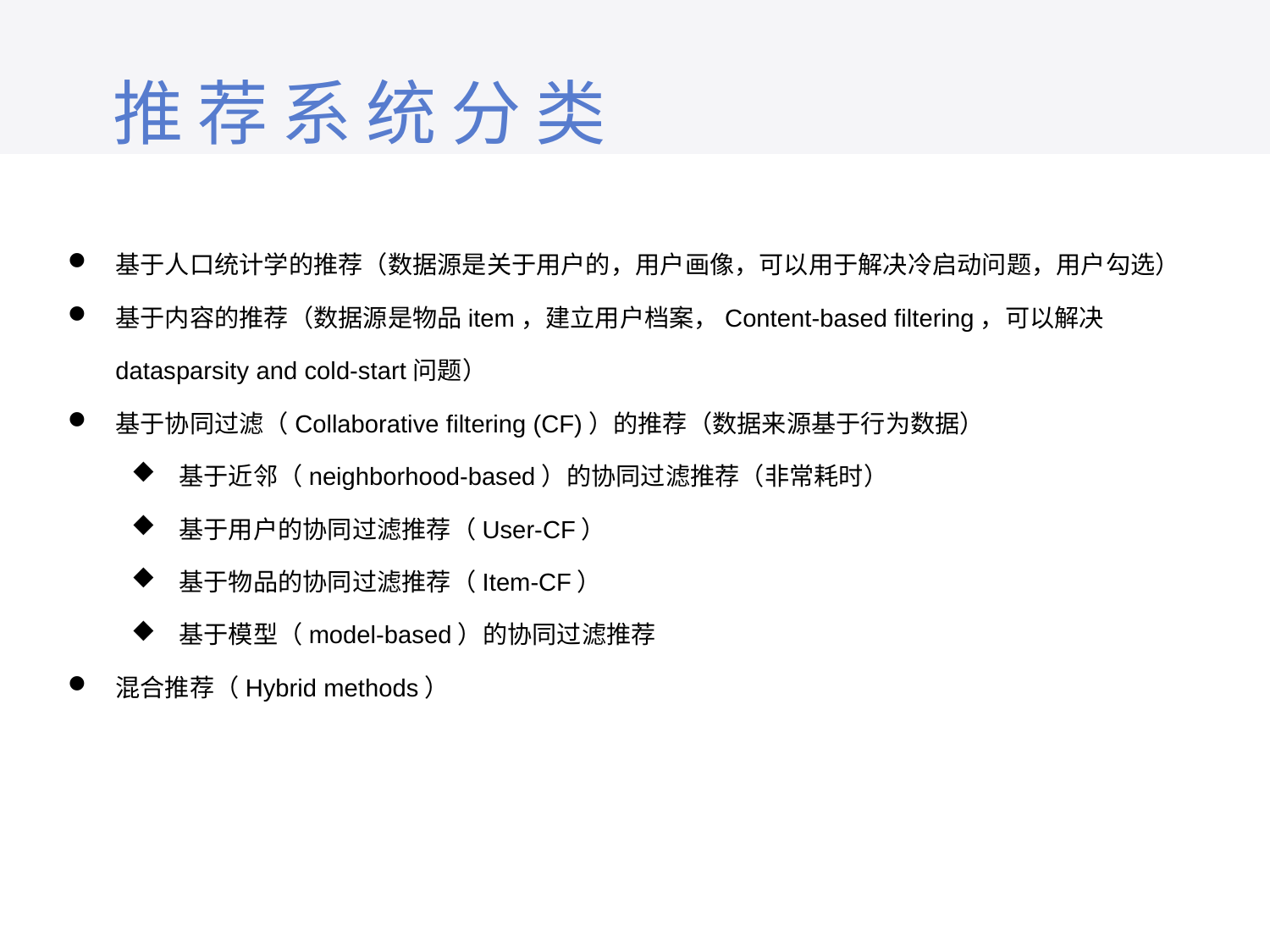

推荐系统分类
基于人口统计学的推荐（数据源是关于用户的，用户画像，可以用于解决冷启动问题，用户勾选）
基于内容的推荐（数据源是物品item，建立用户档案，Content-based filtering，可以解决 datasparsity and cold-start问题）
基于协同过滤（Collaborative filtering (CF)）的推荐（数据来源基于行为数据）
基于近邻（neighborhood-based）的协同过滤推荐（非常耗时）
基于用户的协同过滤推荐（User-CF）
基于物品的协同过滤推荐（Item-CF）
基于模型（model-based）的协同过滤推荐
混合推荐（Hybrid methods）